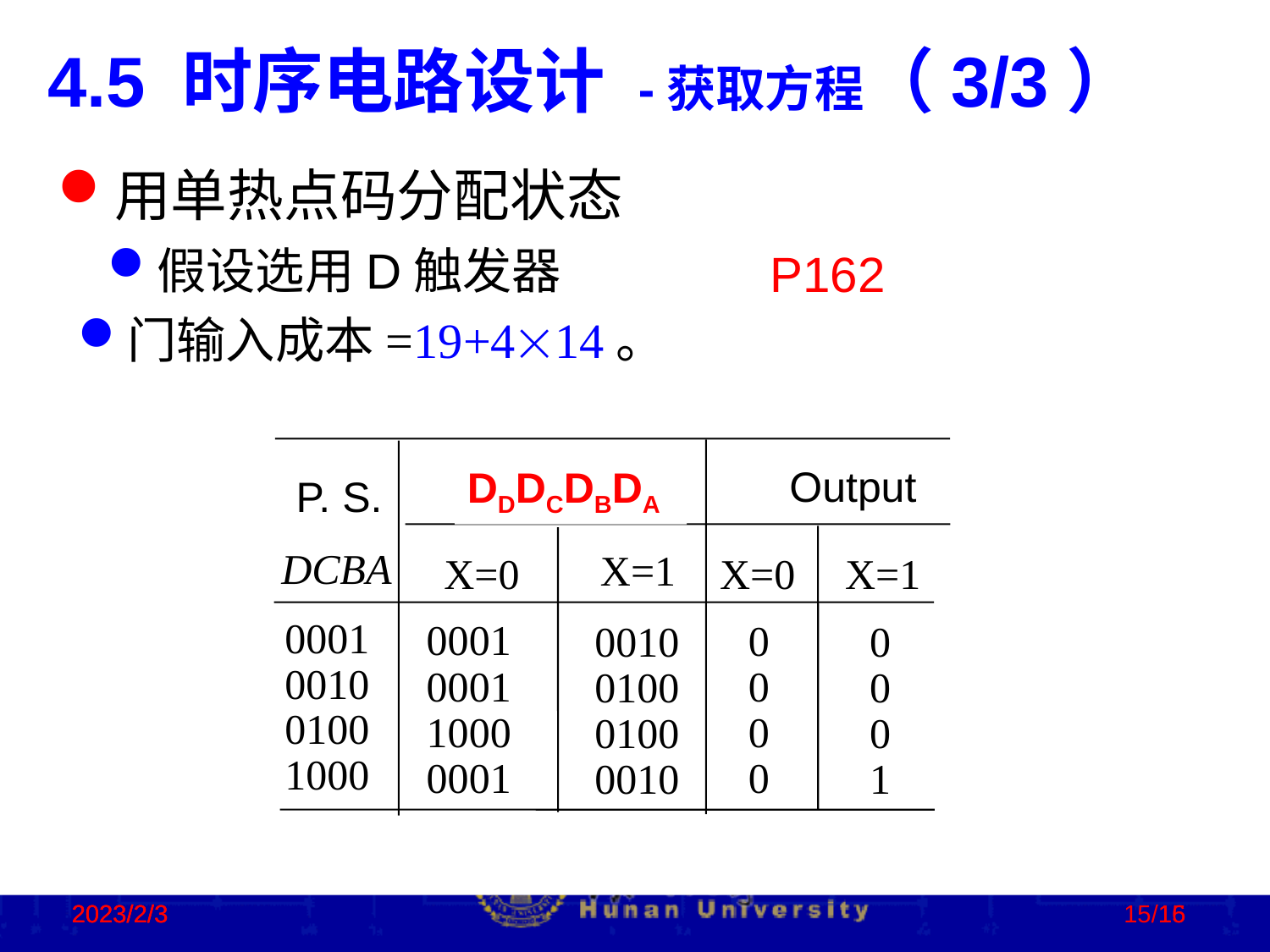

4.5 时序电路设计 -获取方程（3/3）
用单热点码分配状态
假设选用D触发器
P162
门输入成本=19+4×14。

Output
N. S.
   P. S.

DCBA
X=1
X=0
X=0
X=1

0001
0010
0100
1000
0001
0001
1000
0001
0
0
0
0
0010
0100
0100
0010
0
0
0
1

DDDCDBDA
2023/2/3
2023/2/3
2023/2/3
15
15/16